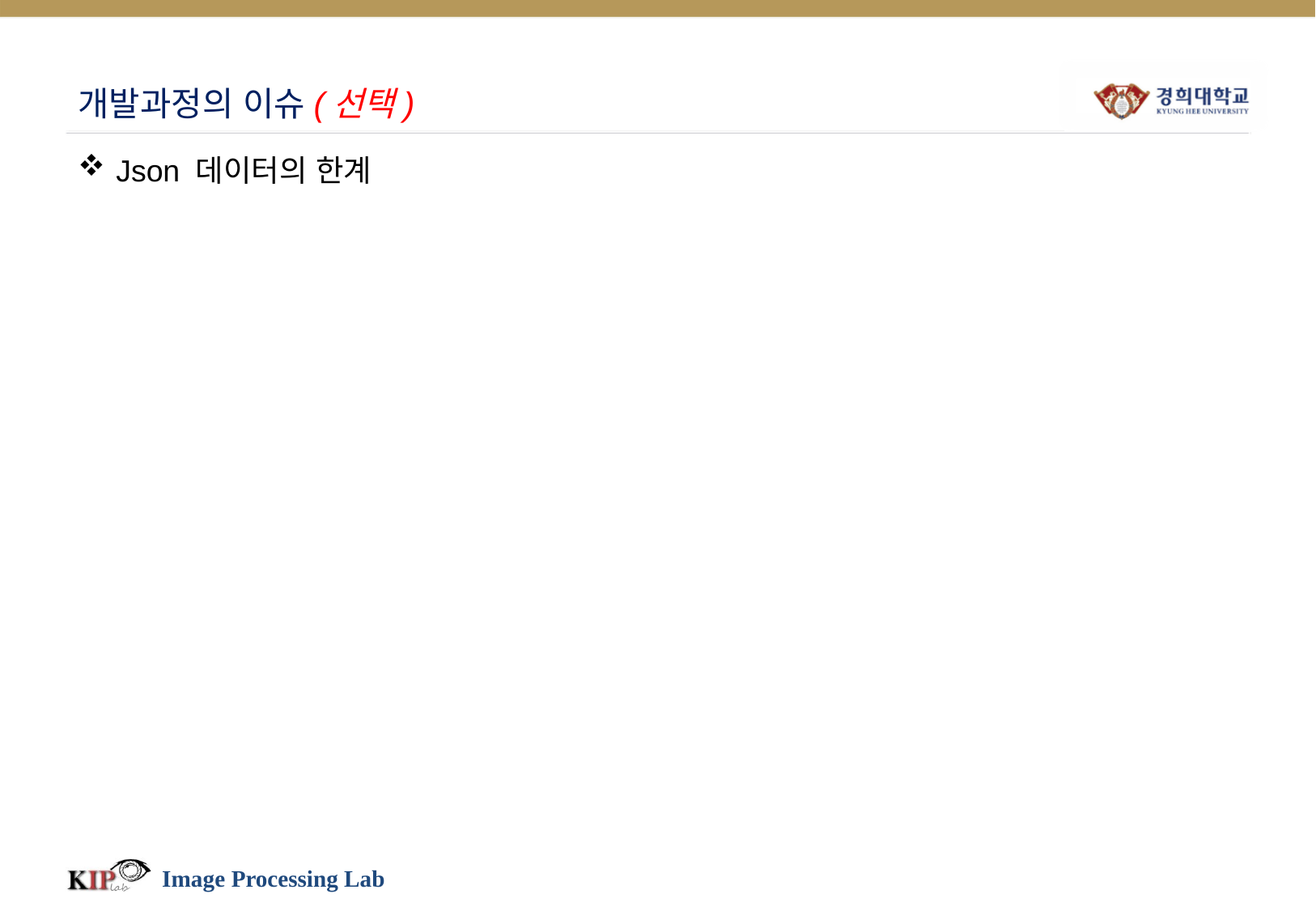

# 개발과정의 이슈(선택)
Json 데이터의 한계

Image Processing Lab